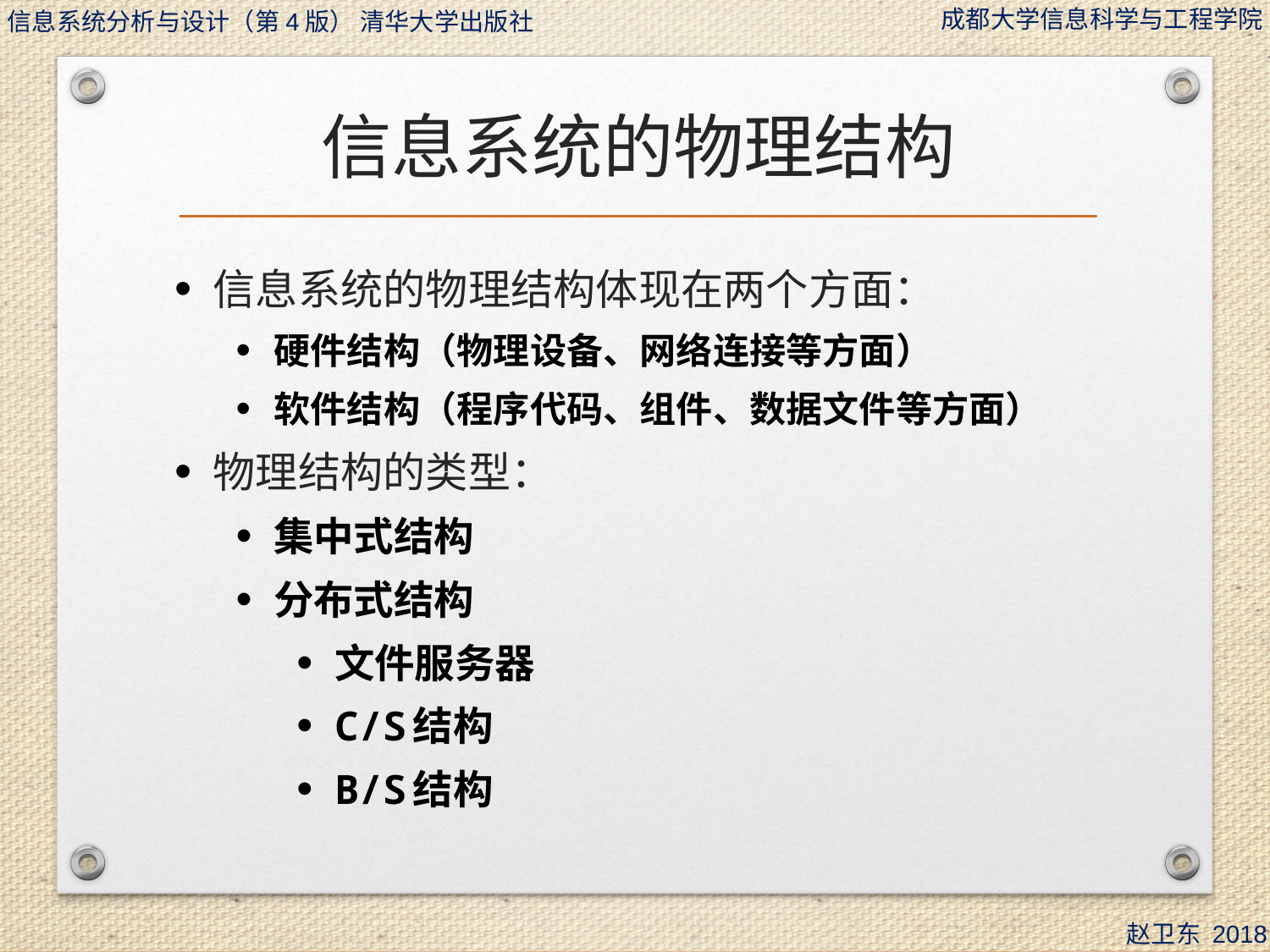

# 信息系统的物理结构
信息系统的物理结构体现在两个方面：
硬件结构（物理设备、网络连接等方面）
软件结构（程序代码、组件、数据文件等方面）
物理结构的类型：
集中式结构
分布式结构
文件服务器
C/S结构
B/S结构